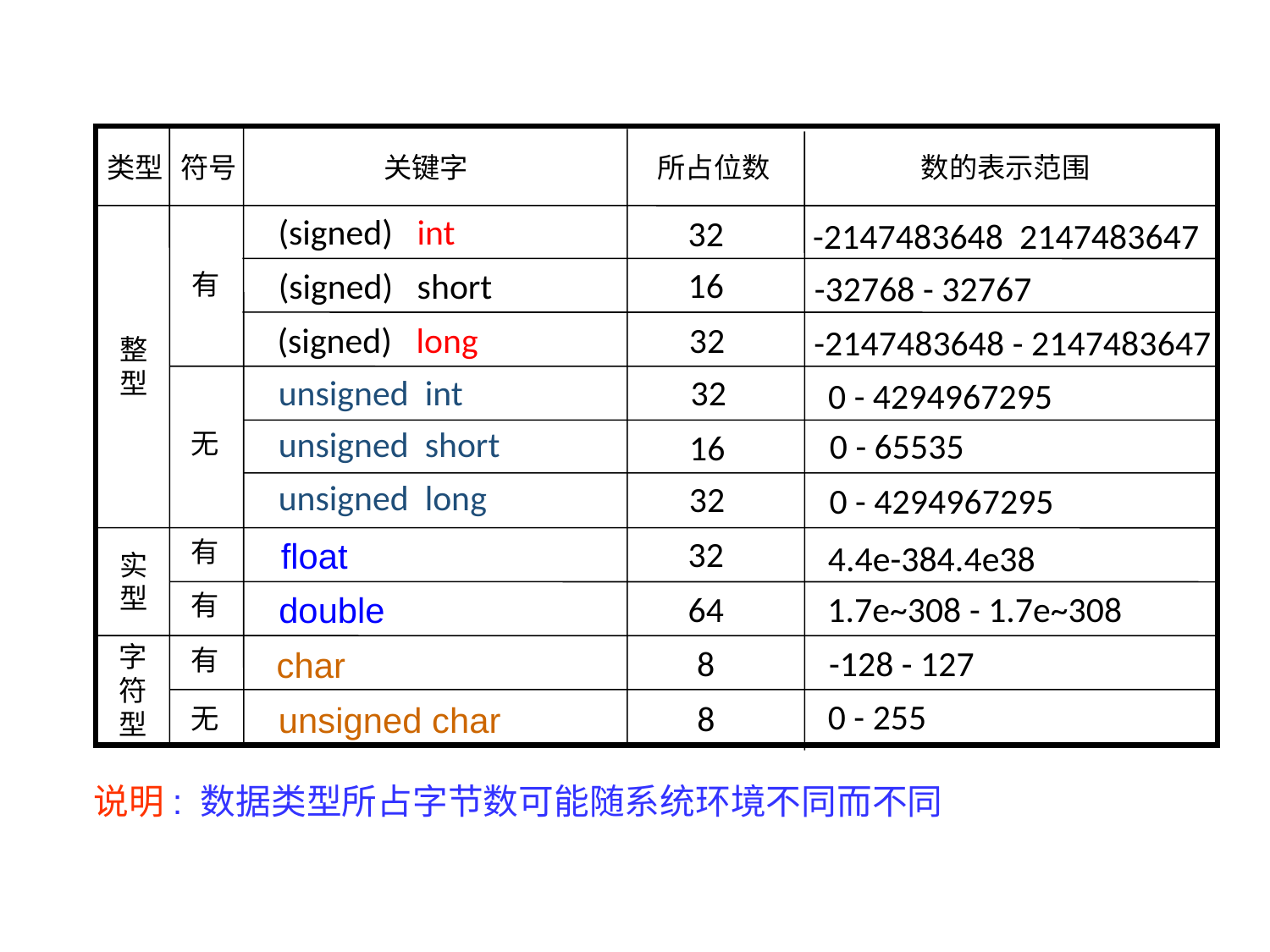

类型
符号
关键字
所占位数
数的表示范围

(signed)   int
32
-2147483648  2147483647
16
(signed)   short
-32768 - 32767
有
(signed)   long
32
-2147483648 - 2147483647
整型
32
unsigned  int
0 - 4294967295
unsigned  short
0 - 65535
无
16
unsigned  long
32
0 - 4294967295
32
float
4.4e-384.4e38
有
实型
64
1.7e~308 - 1.7e~308
double
有
字符型
8
-128 - 127
char
有
0 - 255
8
unsigned char
无
说明: 数据类型所占字节数可能随系统环境不同而不同